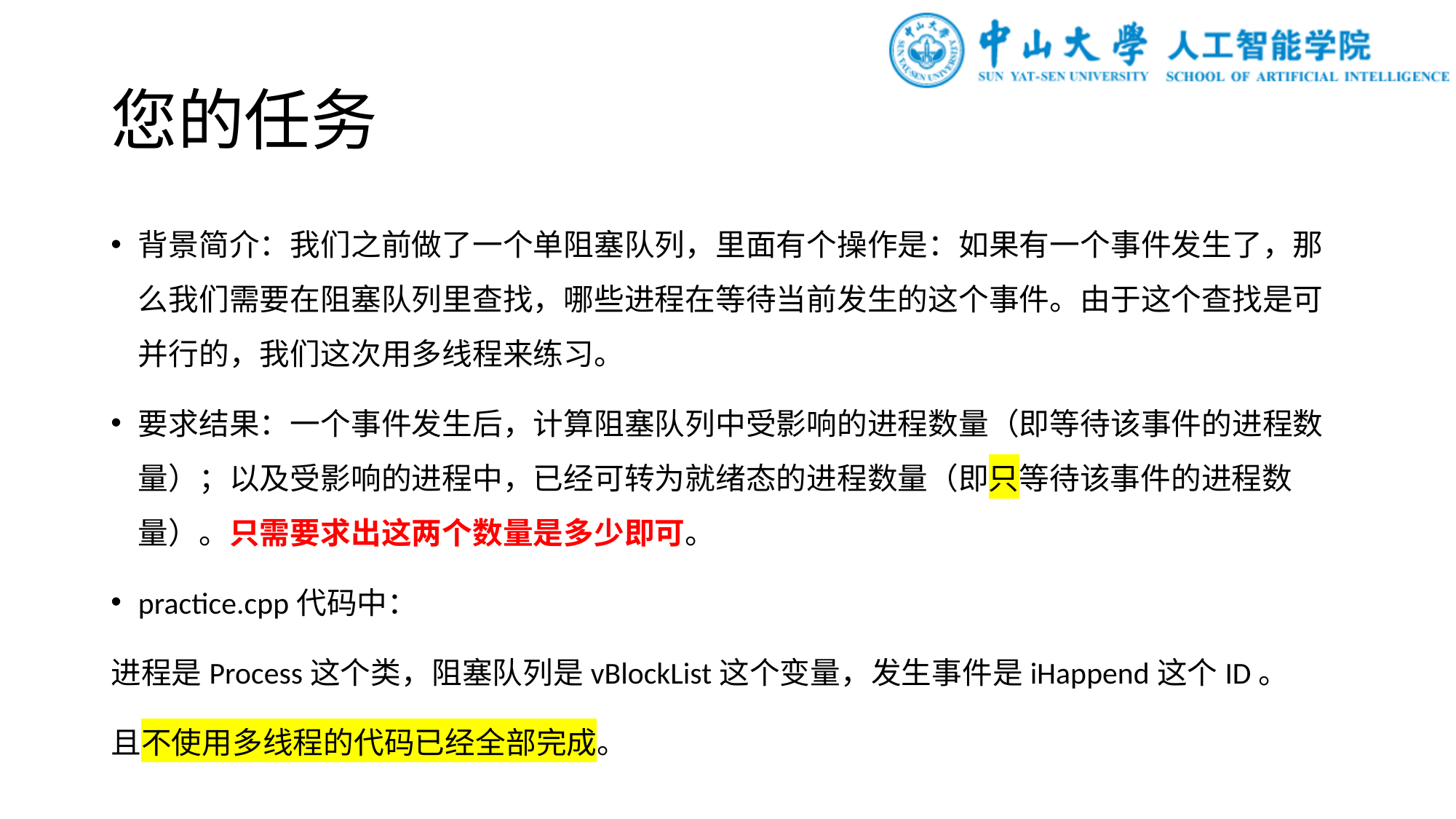

# 您的任务
背景简介：我们之前做了一个单阻塞队列，里面有个操作是：如果有一个事件发生了，那么我们需要在阻塞队列里查找，哪些进程在等待当前发生的这个事件。由于这个查找是可并行的，我们这次用多线程来练习。
要求结果：一个事件发生后，计算阻塞队列中受影响的进程数量（即等待该事件的进程数量）；以及受影响的进程中，已经可转为就绪态的进程数量（即只等待该事件的进程数量）。只需要求出这两个数量是多少即可。
practice.cpp代码中：
进程是Process这个类，阻塞队列是vBlockList这个变量，发生事件是iHappend这个ID。
且不使用多线程的代码已经全部完成。